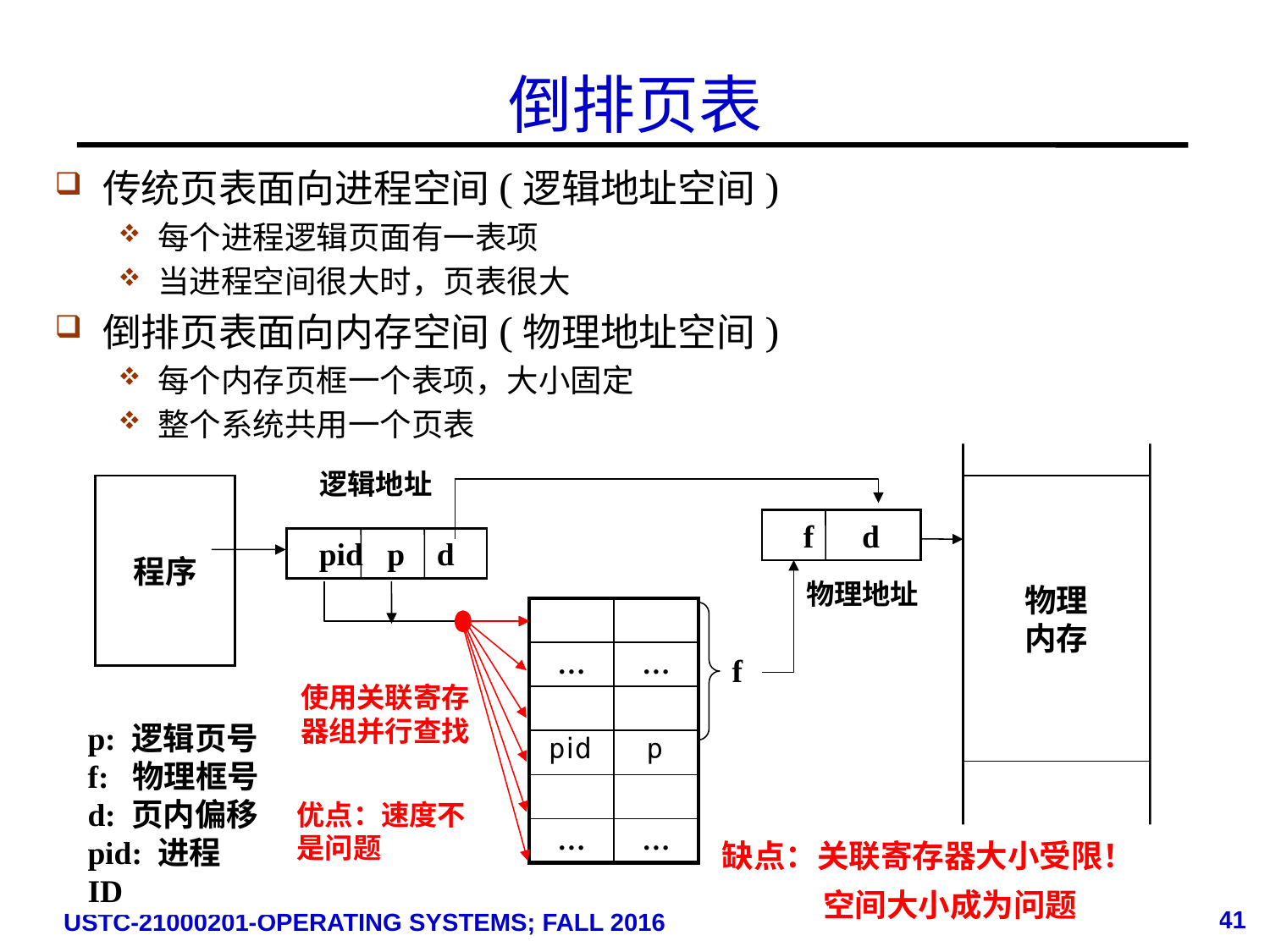

# 倒排页表
传统页表面向进程空间(逻辑地址空间)
每个进程逻辑页面有一表项
当进程空间很大时，页表很大
倒排页表面向内存空间(物理地址空间)
每个内存页框一个表项，大小固定
整个系统共用一个页表

逻辑地址
程序
物理
内存

f      d

pid   p    d

物理地址

|  |  |
| --- | --- |
| … | … |
|  |  |
| pid | p |
|  |  |
| … | … |

f
使用关联寄存器组并行查找
p: 逻辑页号
f:  物理框号
d: 页内偏移
pid: 进程ID
优点：速度不是问题
缺点：关联寄存器大小受限！
             空间大小成为问题
41
USTC-21000201-OPERATING SYSTEMS; FALL 2016